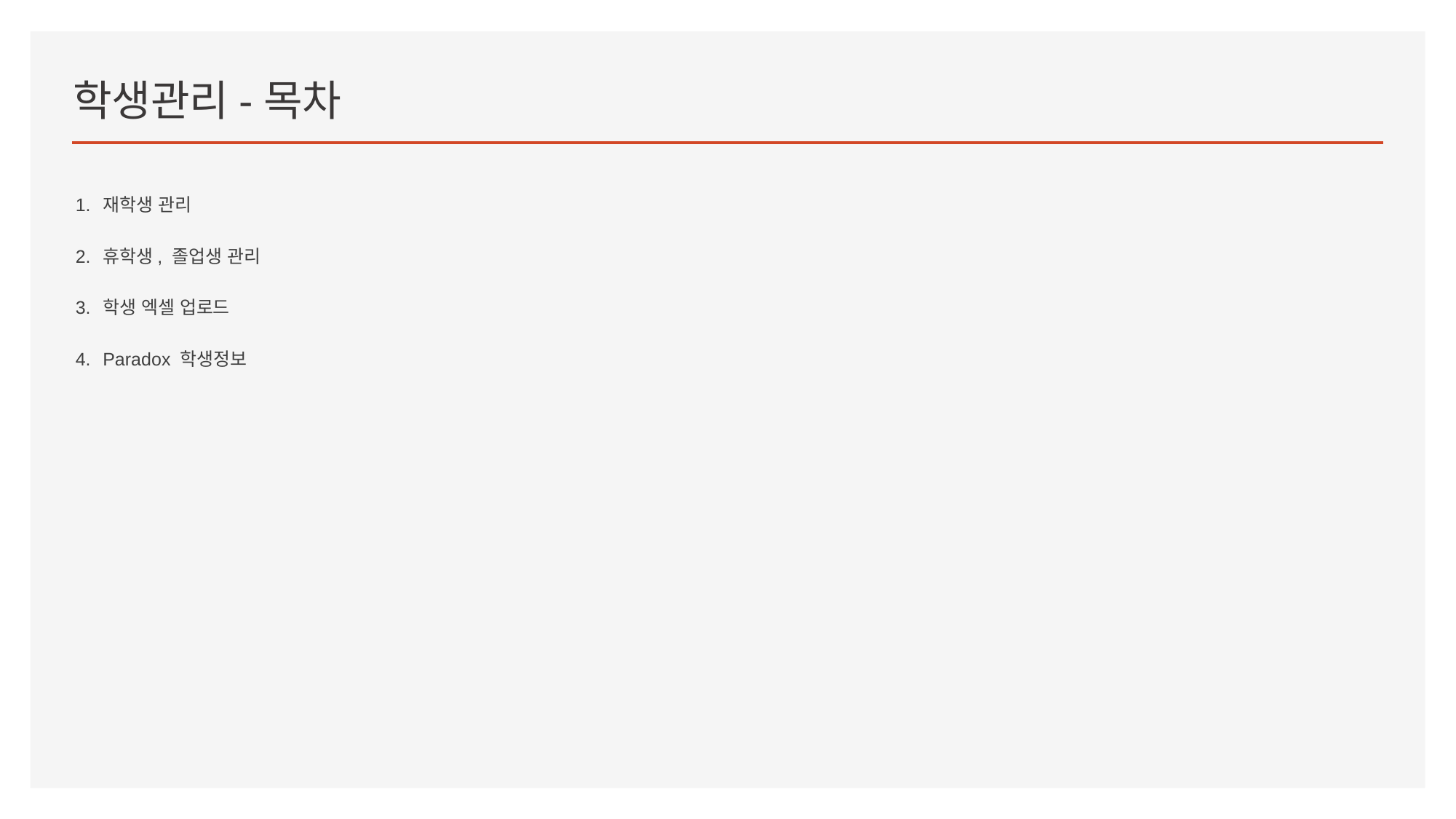

# 학생관리-목차
재학생 관리
휴학생, 졸업생 관리
학생 엑셀 업로드
Paradox 학생정보